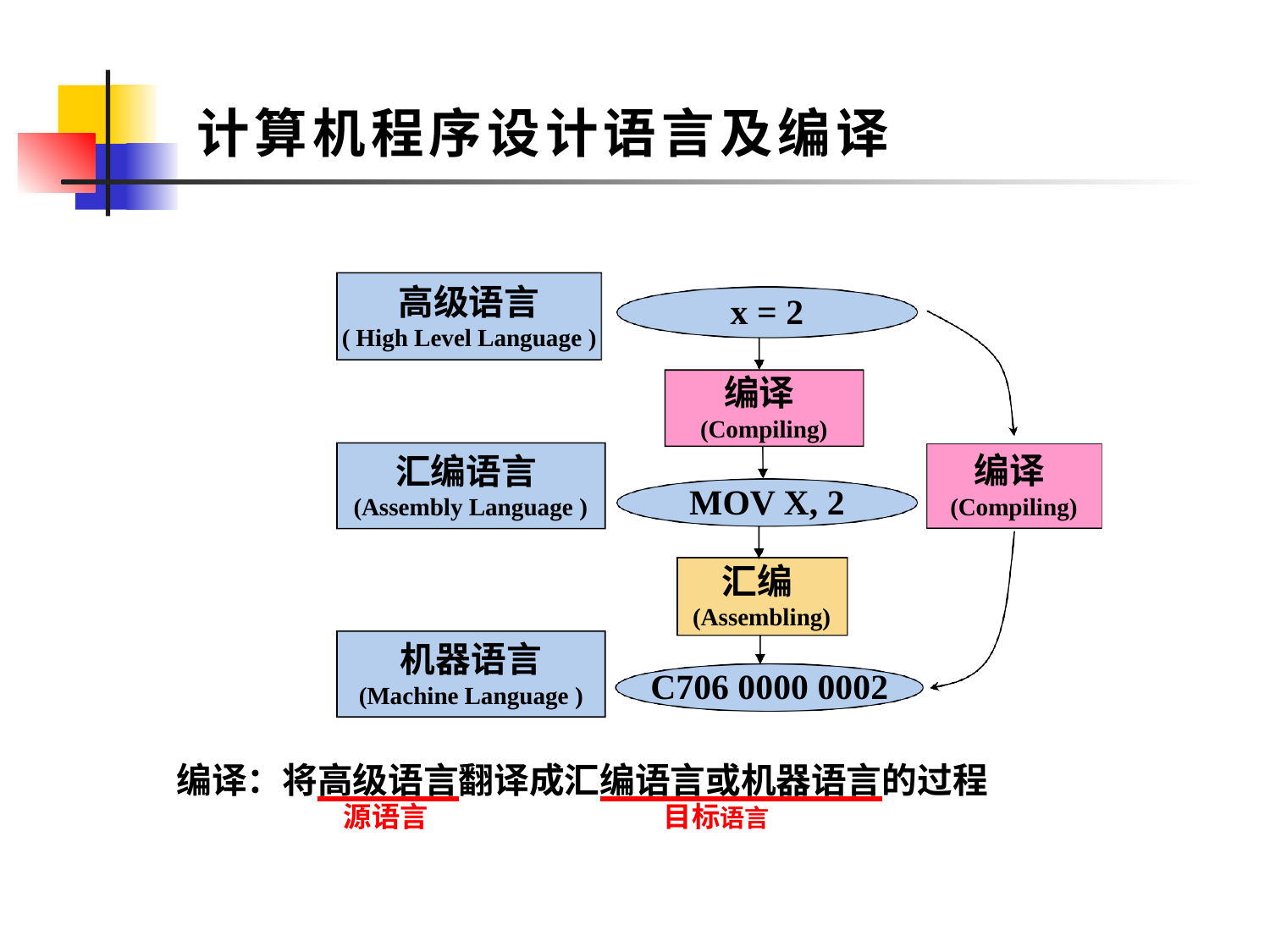

计算机程序设计语言及编译

高级语言
( High Level Language )

x = 2
编译
(Compiling)

编译
(Compiling)
汇编语言
(Assembly Language )
MOV X, 2
汇编
(Assembling)

机器语言
(Machine Language )
C706 0000 0002
编译：将高级语言翻译成汇编语言或机器语言的过程
源语言	目标语言